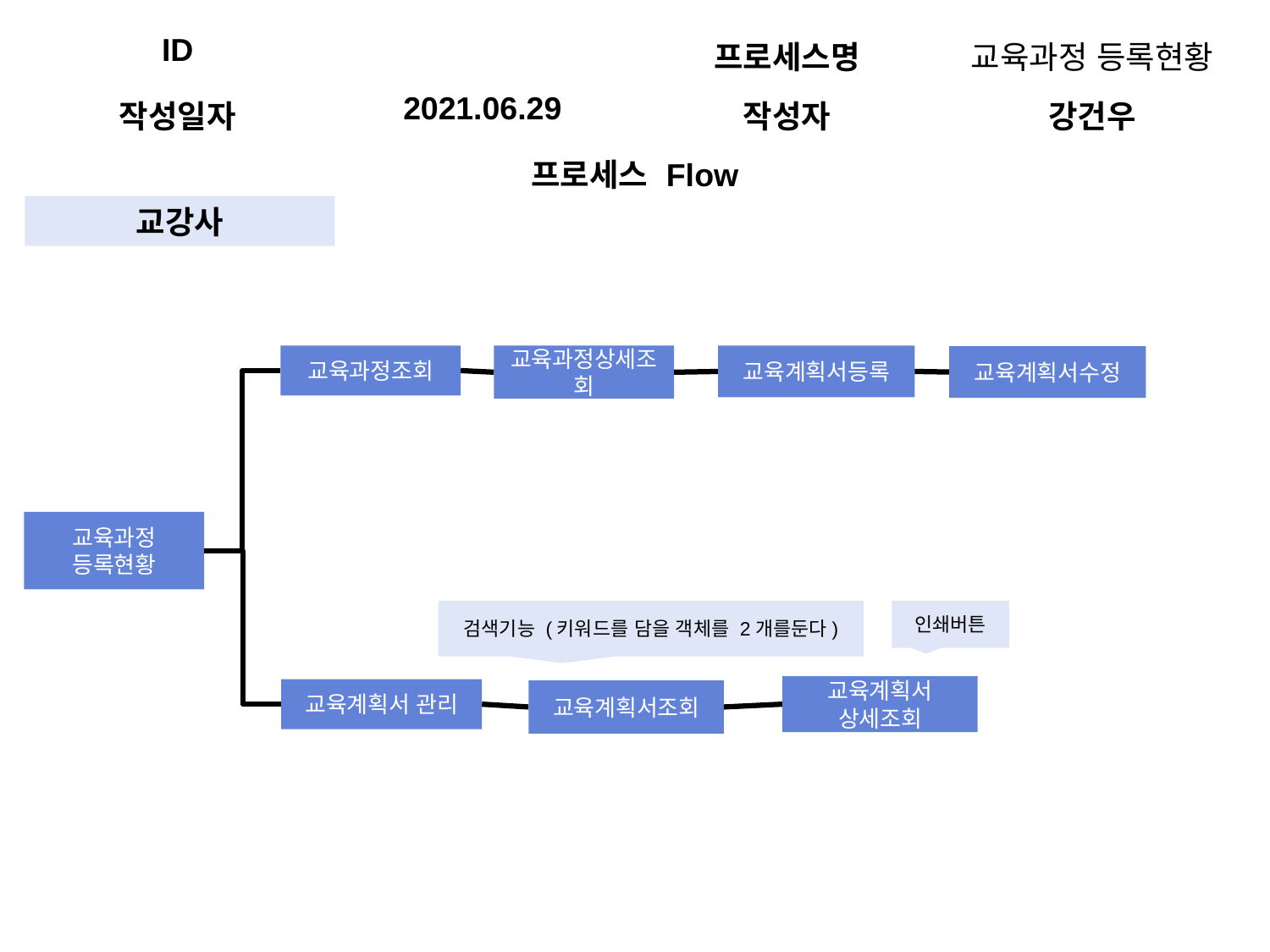

| ID |  | 프로세스명 | 교육과정 등록현황 |
| --- | --- | --- | --- |
| 작성일자 | 2021.06.29 | 작성자 | 강건우 |
| 프로세스 Flow |  |  |  |
교강사
교육과정조회
교육계획서등록
교육과정상세조회
교육계획서수정
교육과정
등록현황
검색기능 (키워드를 담을 객체를 2개를둔다)
인쇄버튼
교육계획서
상세조회
교육계획서 관리
교육계획서조회